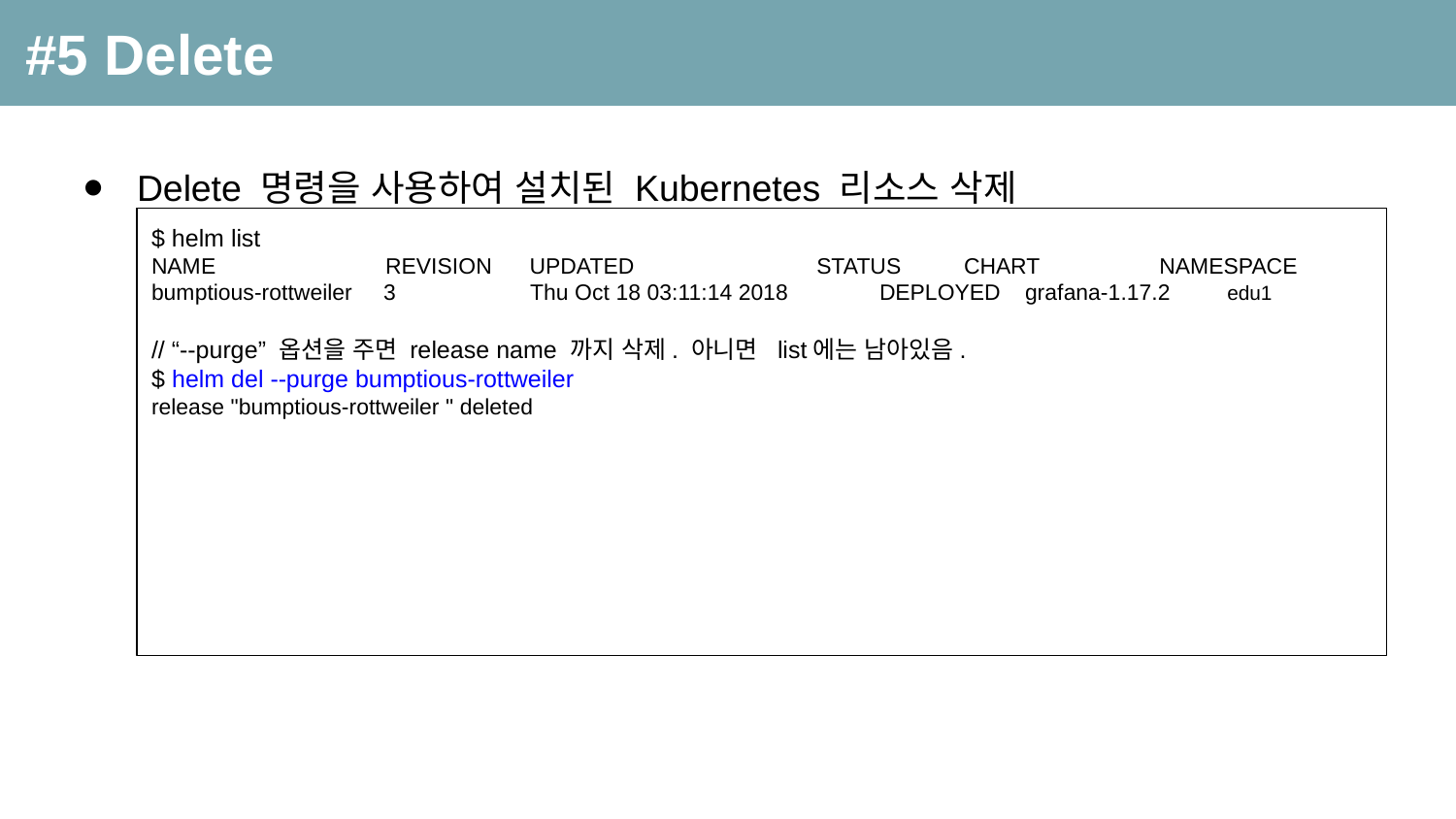

#5 Delete
Delete 명령을 사용하여 설치된 Kubernetes 리소스 삭제
$ helm list
NAME                           REVISION      UPDATED                             STATUS          CHART                   NAMESPACE
bumptious-rottweiler     3       	              Thu Oct 18 03:11:14 2018	DEPLOYED	grafana-1.17.2         edu1

// “--purge” 옵션을 주면 release name 까지 삭제. 아니면  list에는 남아있음.
$ helm del --purge bumptious-rottweiler
release "bumptious-rottweiler " deleted